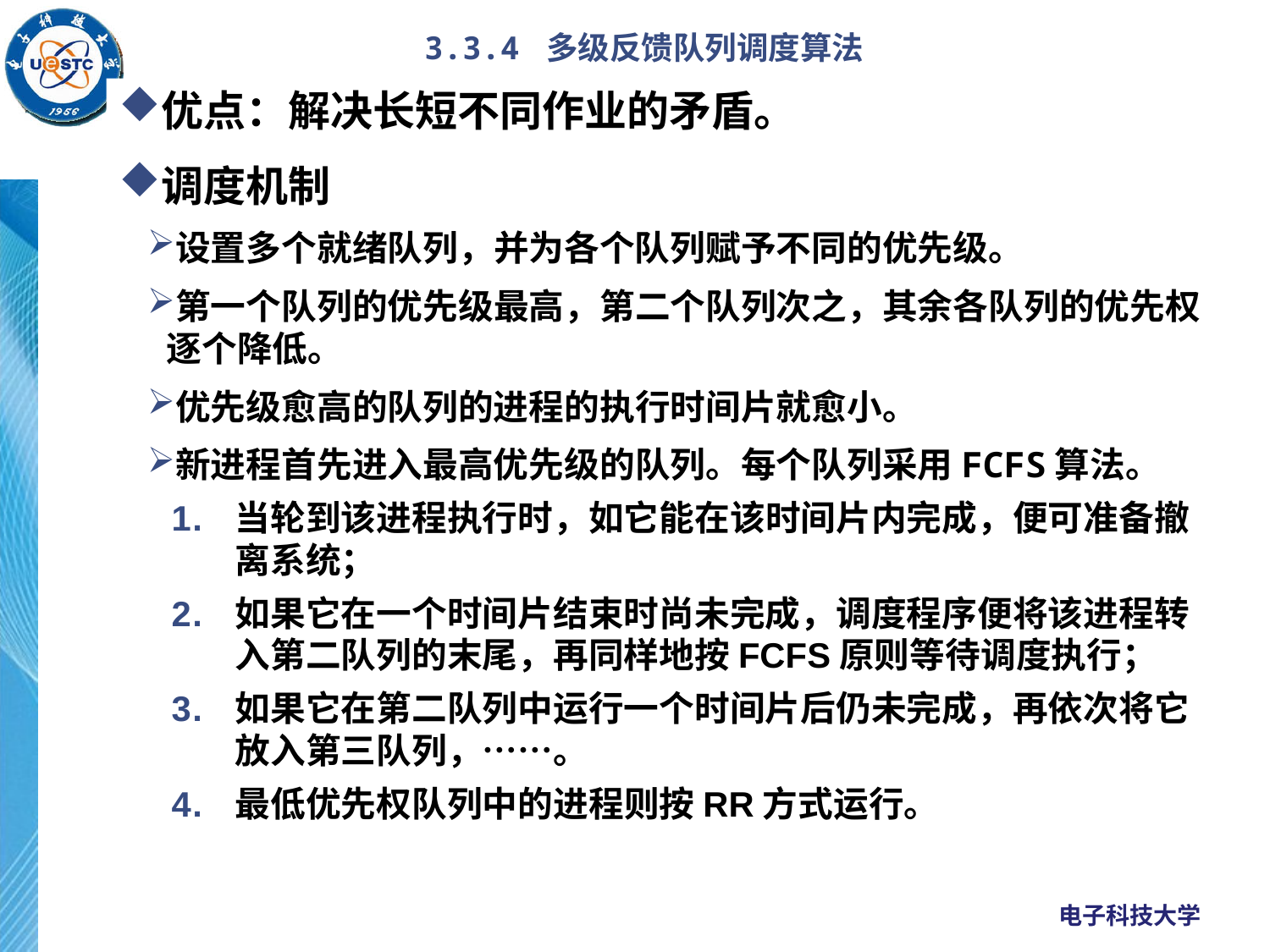

# 3.3.4 多级反馈队列调度算法
优点：解决长短不同作业的矛盾。
调度机制
设置多个就绪队列，并为各个队列赋予不同的优先级。
第一个队列的优先级最高，第二个队列次之，其余各队列的优先权逐个降低。
优先级愈高的队列的进程的执行时间片就愈小。
新进程首先进入最高优先级的队列。每个队列采用FCFS算法。
当轮到该进程执行时，如它能在该时间片内完成，便可准备撤离系统；
如果它在一个时间片结束时尚未完成，调度程序便将该进程转入第二队列的末尾，再同样地按FCFS原则等待调度执行；
如果它在第二队列中运行一个时间片后仍未完成，再依次将它放入第三队列，……。
最低优先权队列中的进程则按RR方式运行。